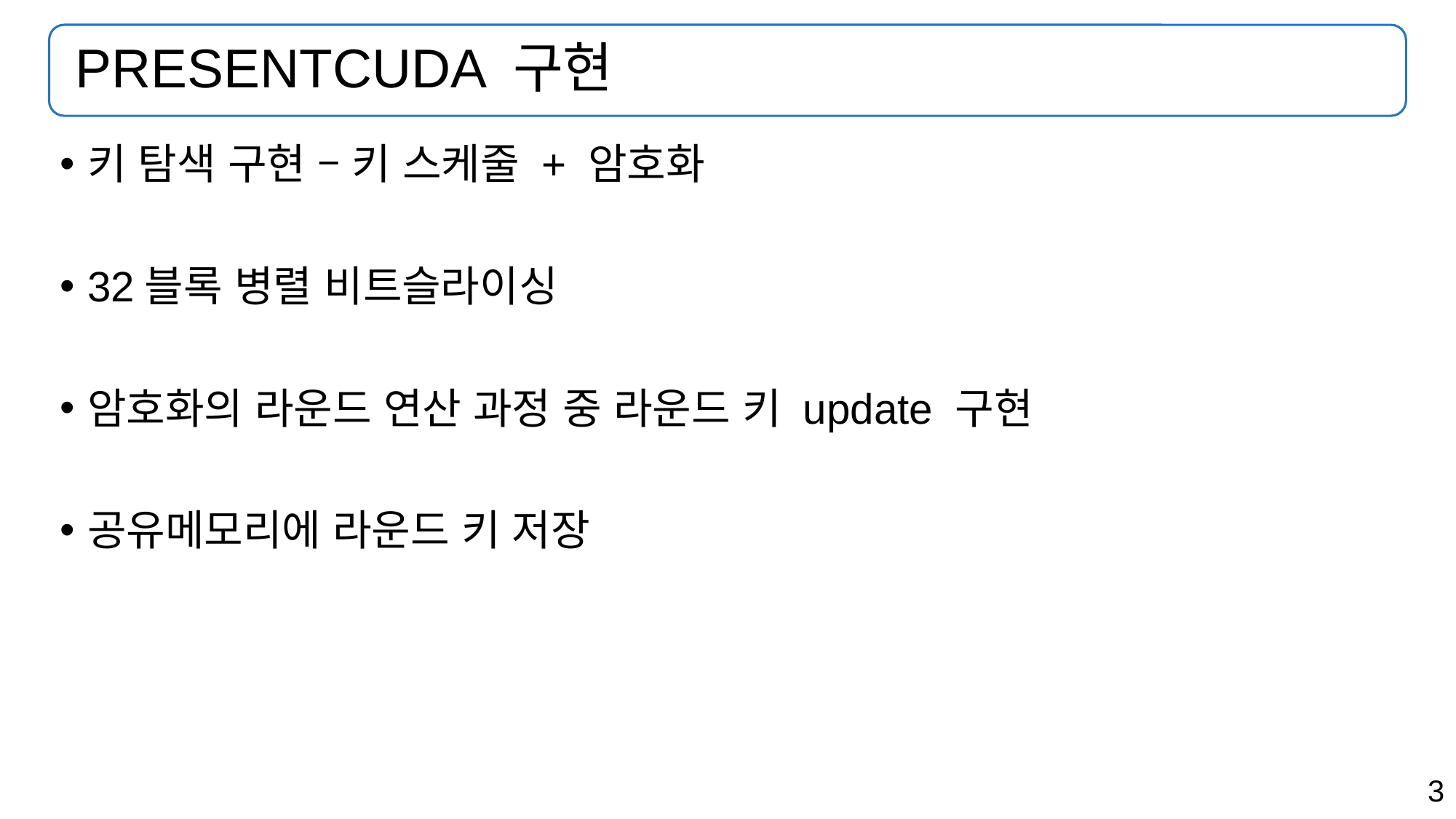

# PRESENTCUDA 구현
키 탐색 구현 – 키 스케줄 + 암호화

32블록 병렬 비트슬라이싱

암호화의 라운드 연산 과정 중 라운드 키 update 구현

공유메모리에 라운드 키 저장